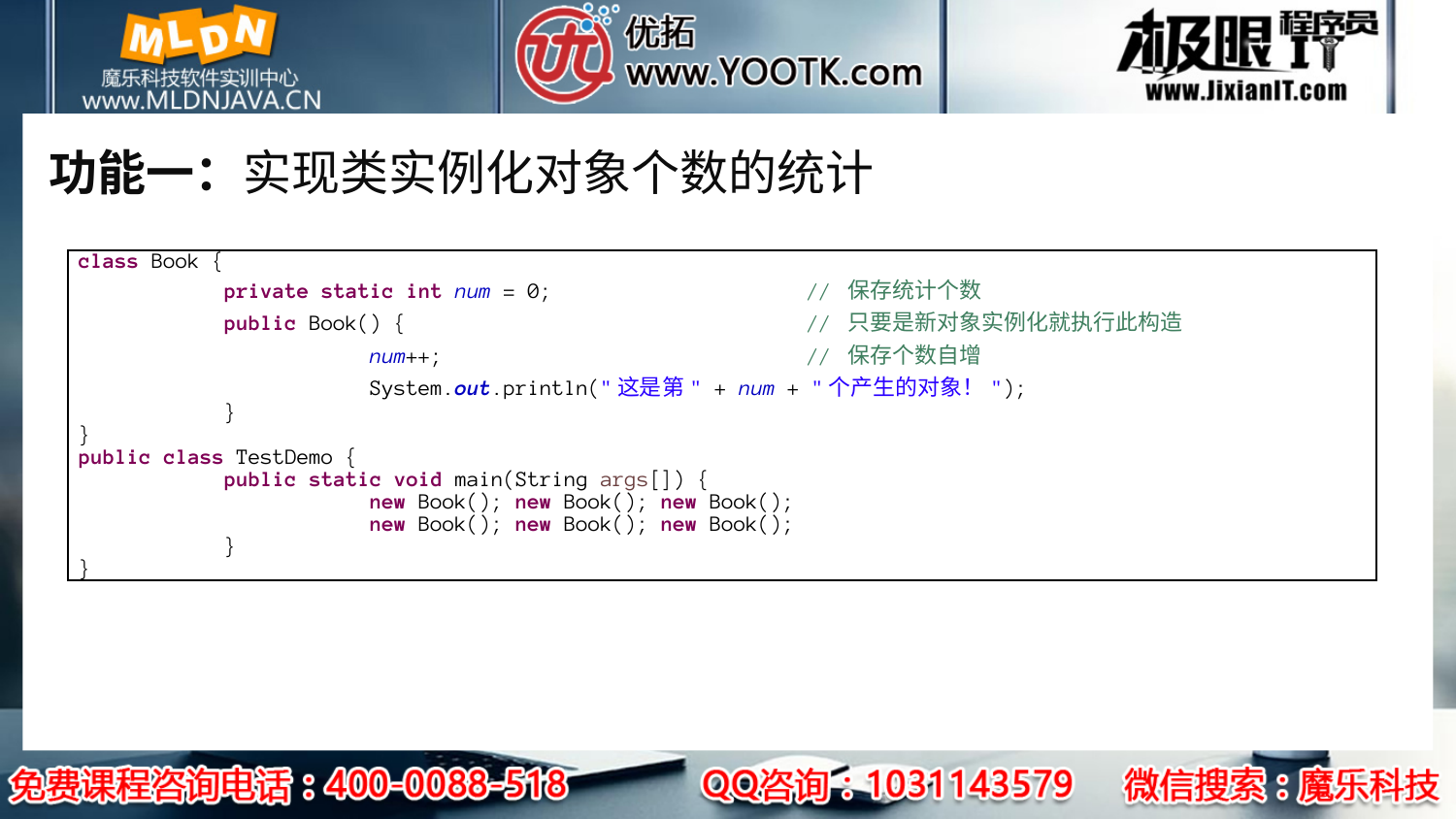

# 功能一：实现类实例化对象个数的统计
| class Book { private static int num = 0; // 保存统计个数 public Book() { // 只要是新对象实例化就执行此构造 num++; // 保存个数自增 System.out.println("这是第" + num + "个产生的对象！"); } } public class TestDemo { public static void main(String args[]) { new Book(); new Book(); new Book(); new Book(); new Book(); new Book(); } } |
| --- |